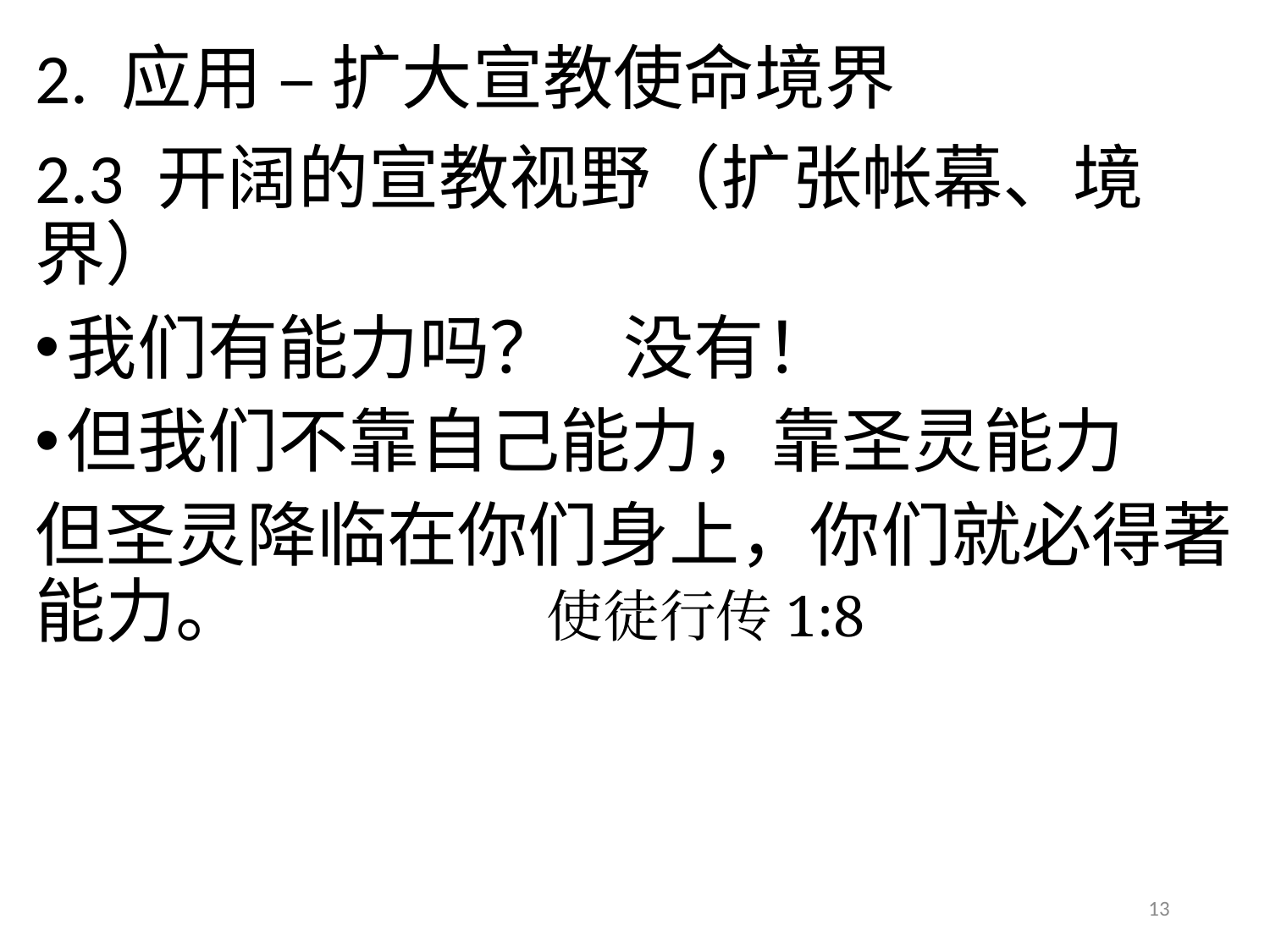

# 2. 应用 – 扩大宣教使命境界
2.3 开阔的宣教视野（扩张帐幕、境界）
我们有能力吗？    没有！
但我们不靠自己能力，靠圣灵能力
但圣灵降临在你们身上，你们就必得著能力。                   使徒行传1:8

13